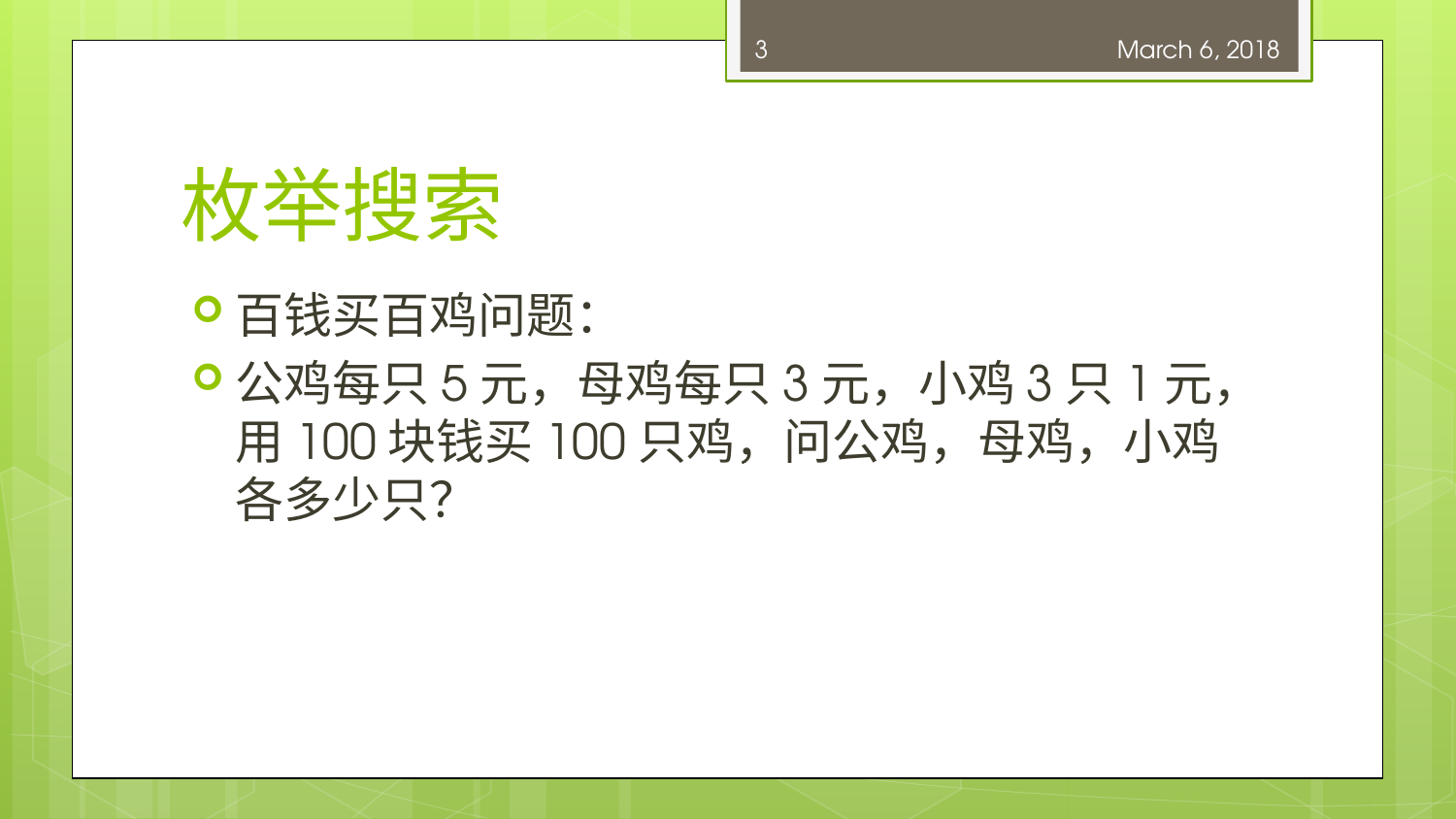

3
March 6, 2018
# 枚举搜索
百钱买百鸡问题：
公鸡每只5元，母鸡每只3元，小鸡3只1元，用100块钱买100只鸡，问公鸡，母鸡，小鸡各多少只？